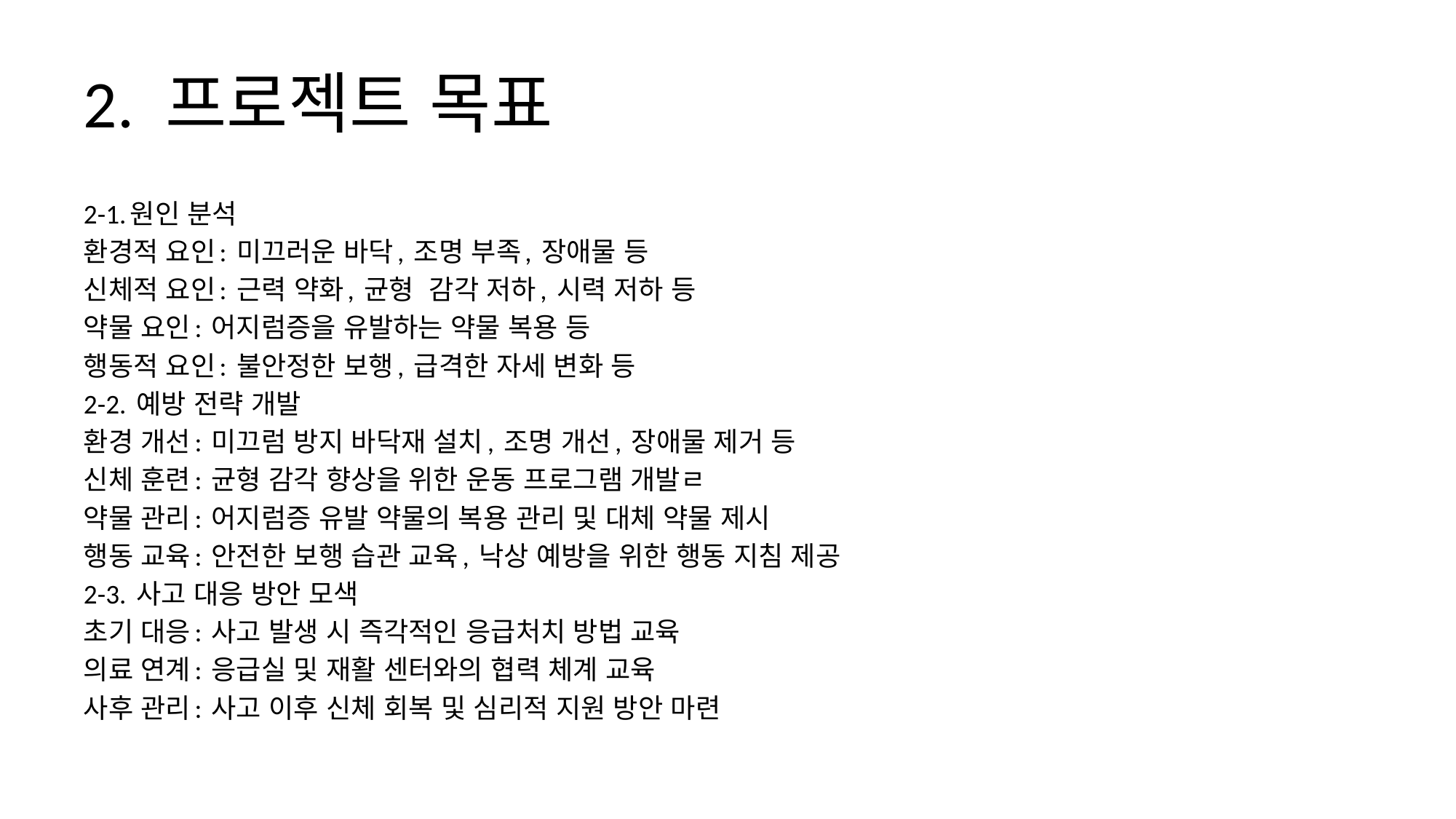

# 2. 프로젝트 목표
2-1.원인 분석
환경적 요인: 미끄러운 바닥, 조명 부족, 장애물 등
신체적 요인: 근력 약화, 균형  감각 저하, 시력 저하 등
약물 요인: 어지럼증을 유발하는 약물 복용 등
행동적 요인: 불안정한 보행, 급격한 자세 변화 등
2-2. 예방 전략 개발
환경 개선: 미끄럼 방지 바닥재 설치, 조명 개선, 장애물 제거 등
신체 훈련: 균형 감각 향상을 위한 운동 프로그램 개발ㄹ
약물 관리: 어지럼증 유발 약물의 복용 관리 및 대체 약물 제시
행동 교육: 안전한 보행 습관 교육, 낙상 예방을 위한 행동 지침 제공
2-3. 사고 대응 방안 모색
초기 대응: 사고 발생 시 즉각적인 응급처치 방법 교육
의료 연계: 응급실 및 재활 센터와의 협력 체계 교육
사후 관리: 사고 이후 신체 회복 및 심리적 지원 방안 마련